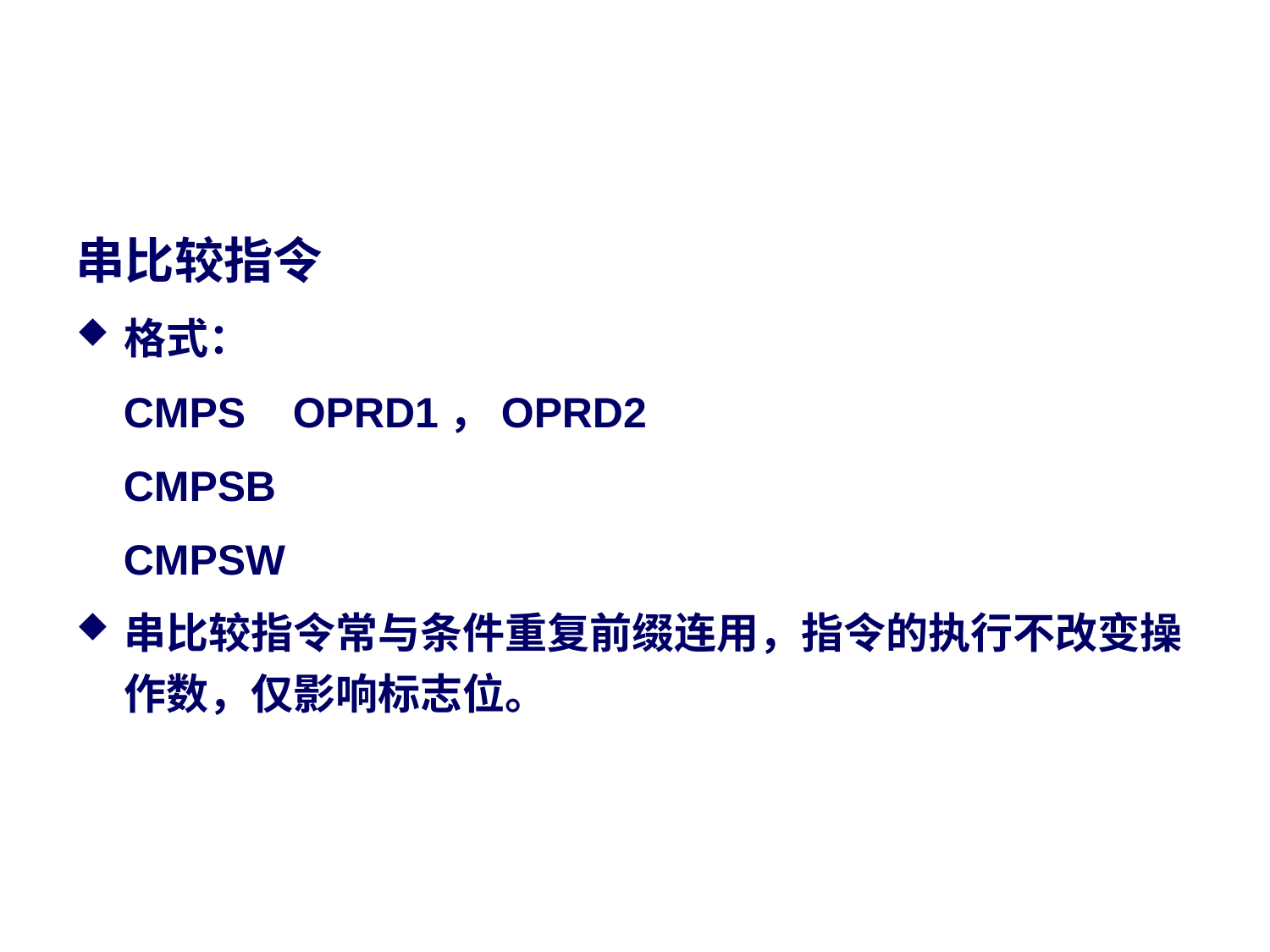

#
串比较指令
格式：
    CMPS    OPRD1，OPRD2
    CMPSB
    CMPSW
串比较指令常与条件重复前缀连用，指令的执行不改变操作数，仅影响标志位。